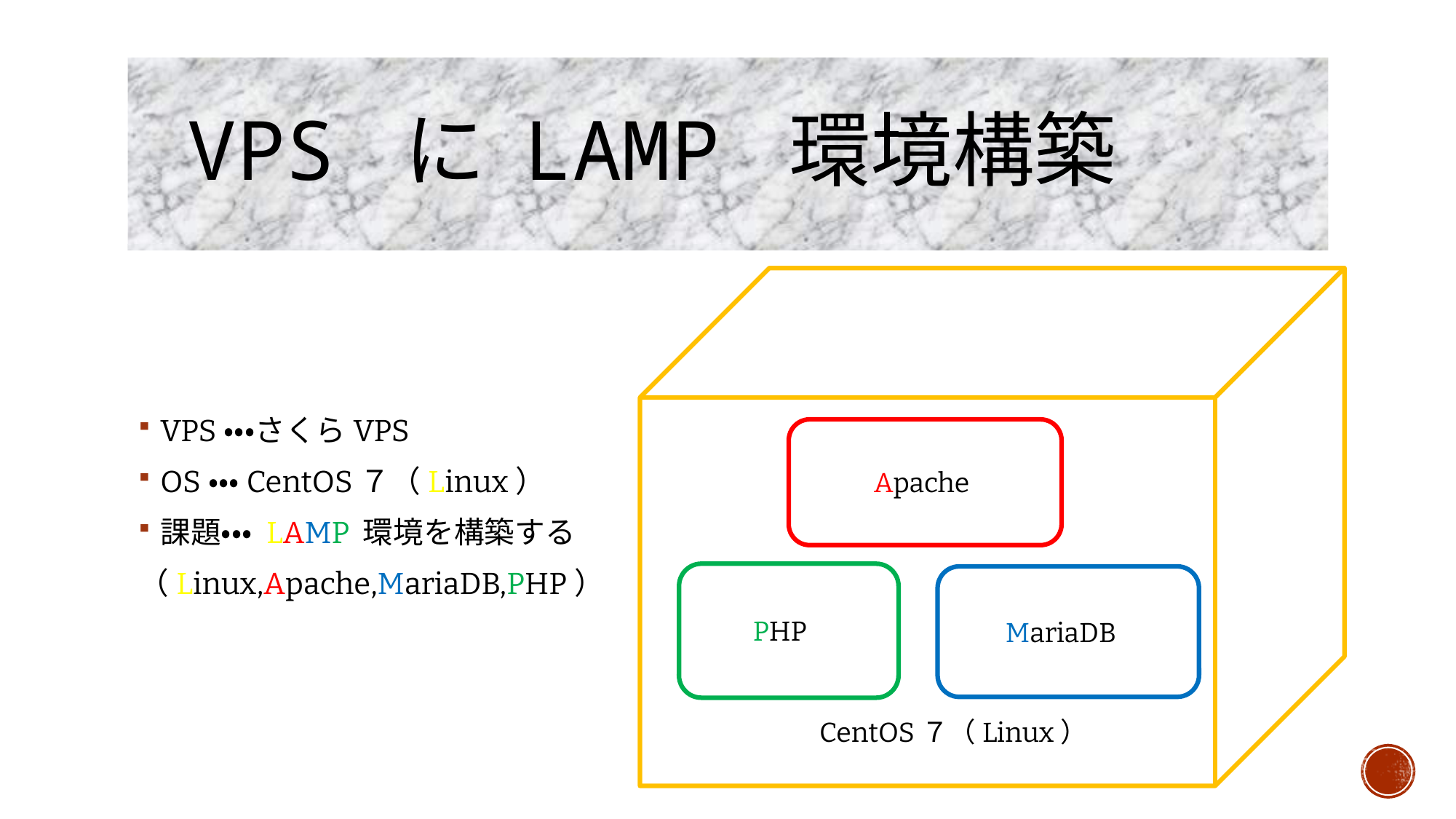

# VPS に LAMP 環境構築

VPS・・・さくらVPS
OS・・・CentOS７（Linux）
課題・・・ LAMP 環境を構築する
（Linux,Apache,MariaDB,PHP）

Apache

PHP
MariaDB
CentOS７（Linux）